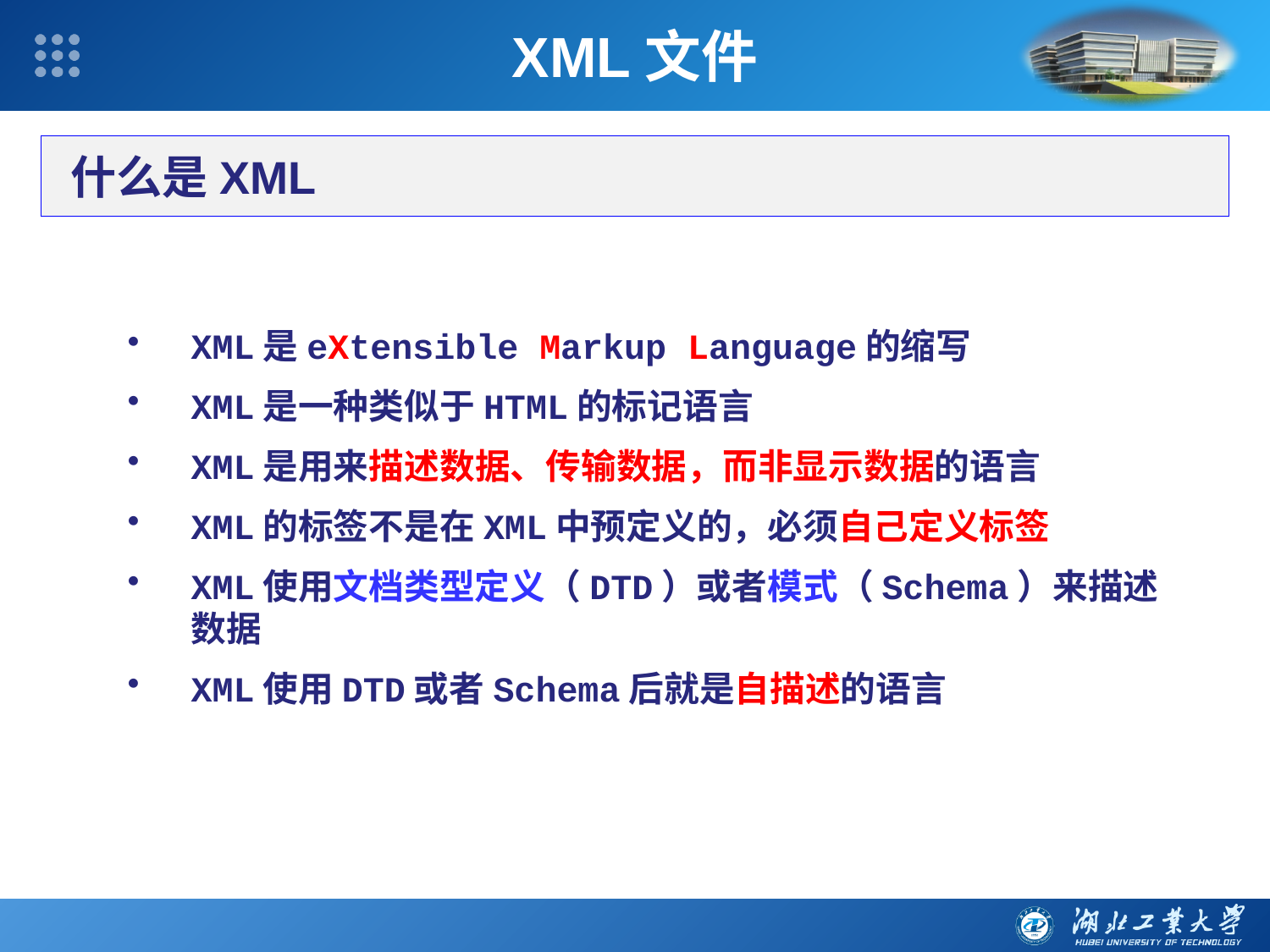

XML文件
什么是XML

XML是eXtensible Markup Language的缩写
XML是一种类似于HTML的标记语言
XML是用来描述数据、传输数据，而非显示数据的语言
XML的标签不是在XML中预定义的，必须自己定义标签
XML使用文档类型定义（DTD）或者模式（Schema）来描述数据
XML使用DTD或者Schema后就是自描述的语言